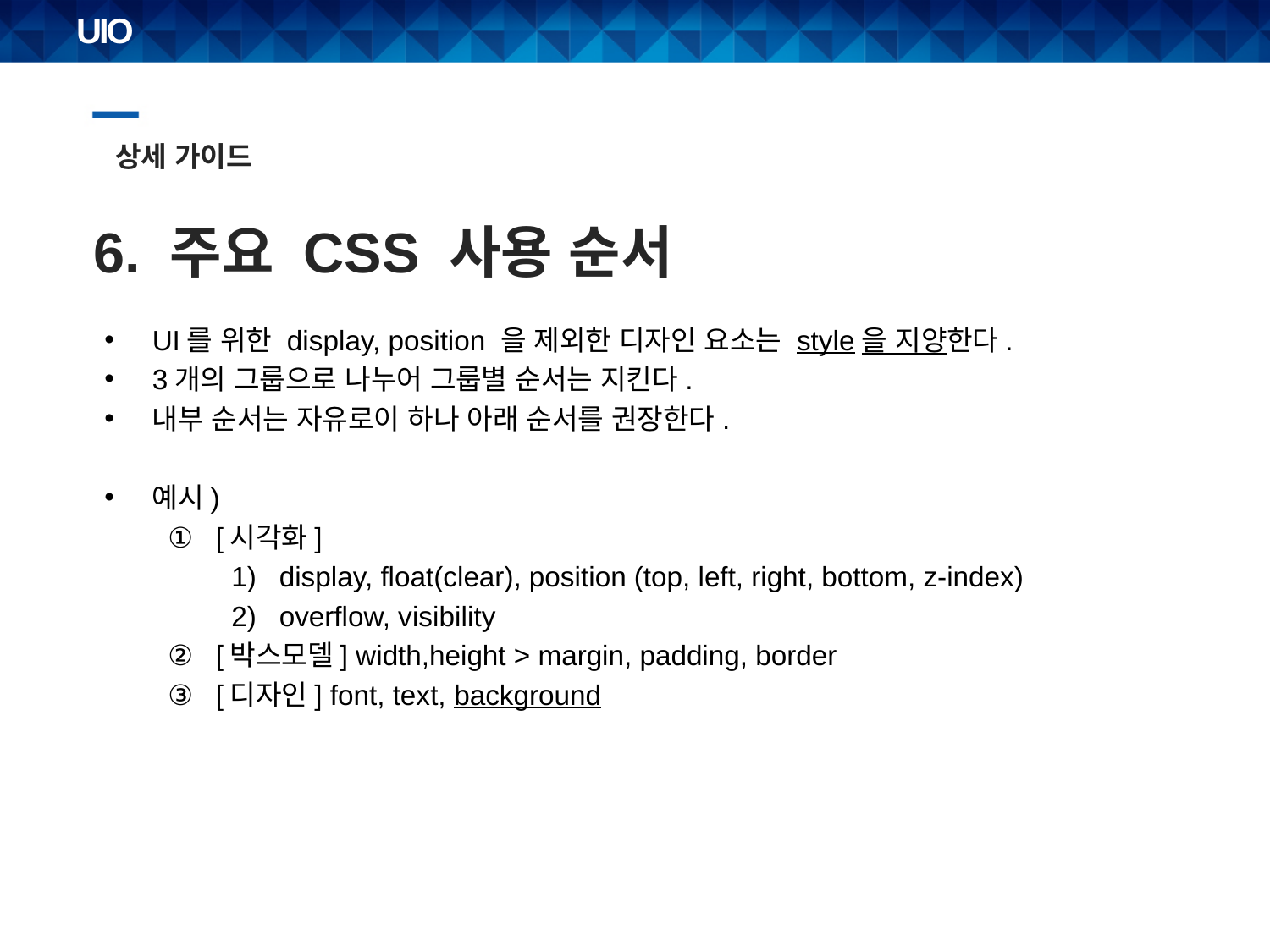

# UIO
상세 가이드
6. 주요 CSS 사용 순서
UI를 위한 display, position 을 제외한 디자인 요소는 style을 지양한다.
3개의 그룹으로 나누어 그룹별 순서는 지킨다.
내부 순서는 자유로이 하나 아래 순서를 권장한다.

예시)
[시각화]
display, float(clear), position (top, left, right, bottom, z-index)
overflow, visibility
[박스모델] width,height > margin, padding, border
[디자인] font, text, background